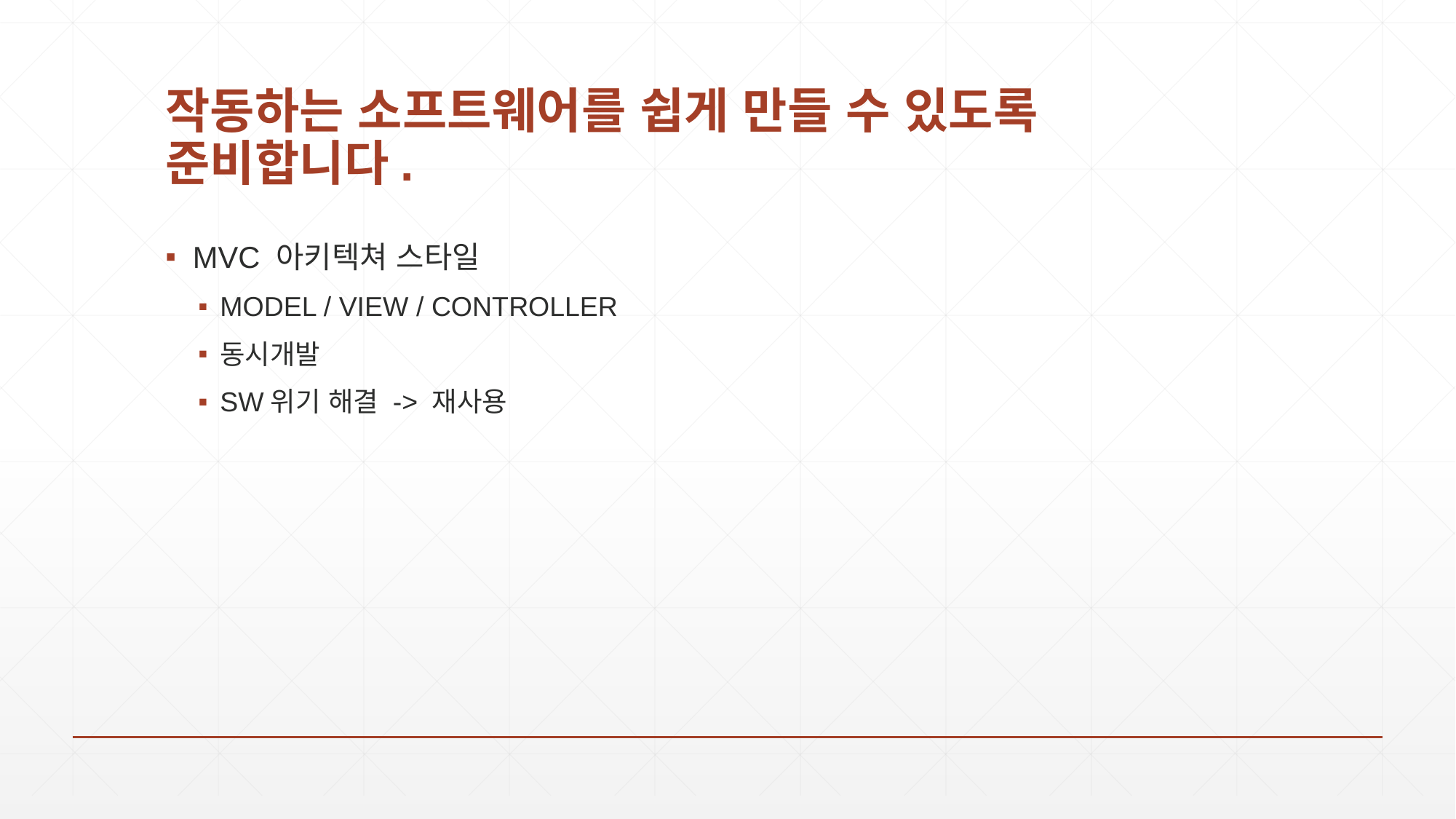

# 작동하는 소프트웨어를 쉽게 만들 수 있도록 준비합니다.
MVC 아키텍쳐 스타일
MODEL / VIEW / CONTROLLER
동시개발
SW위기 해결 -> 재사용